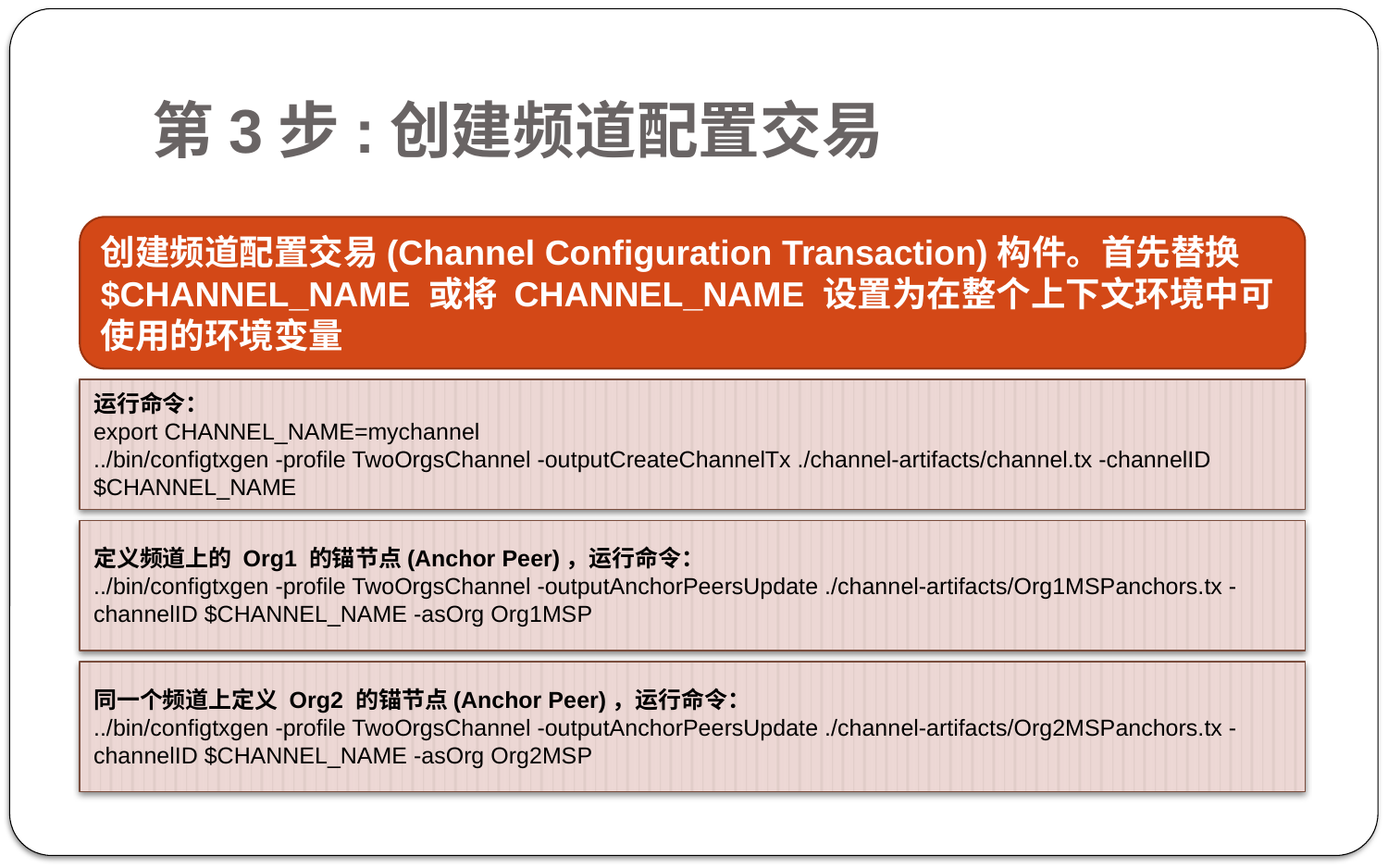

# 第3步:创建频道配置交易
创建频道配置交易(Channel Configuration Transaction)构件。首先替换 $CHANNEL_NAME 或将 CHANNEL_NAME 设置为在整个上下文环境中可使用的环境变量
运行命令：
export CHANNEL_NAME=mychannel
../bin/configtxgen -profile TwoOrgsChannel -outputCreateChannelTx ./channel-artifacts/channel.tx -channelID $CHANNEL_NAME
定义频道上的 Org1 的锚节点(Anchor Peer)，运行命令：
../bin/configtxgen -profile TwoOrgsChannel -outputAnchorPeersUpdate ./channel-artifacts/Org1MSPanchors.tx -channelID $CHANNEL_NAME -asOrg Org1MSP
同一个频道上定义 Org2 的锚节点(Anchor Peer)，运行命令：
../bin/configtxgen -profile TwoOrgsChannel -outputAnchorPeersUpdate ./channel-artifacts/Org2MSPanchors.tx -channelID $CHANNEL_NAME -asOrg Org2MSP